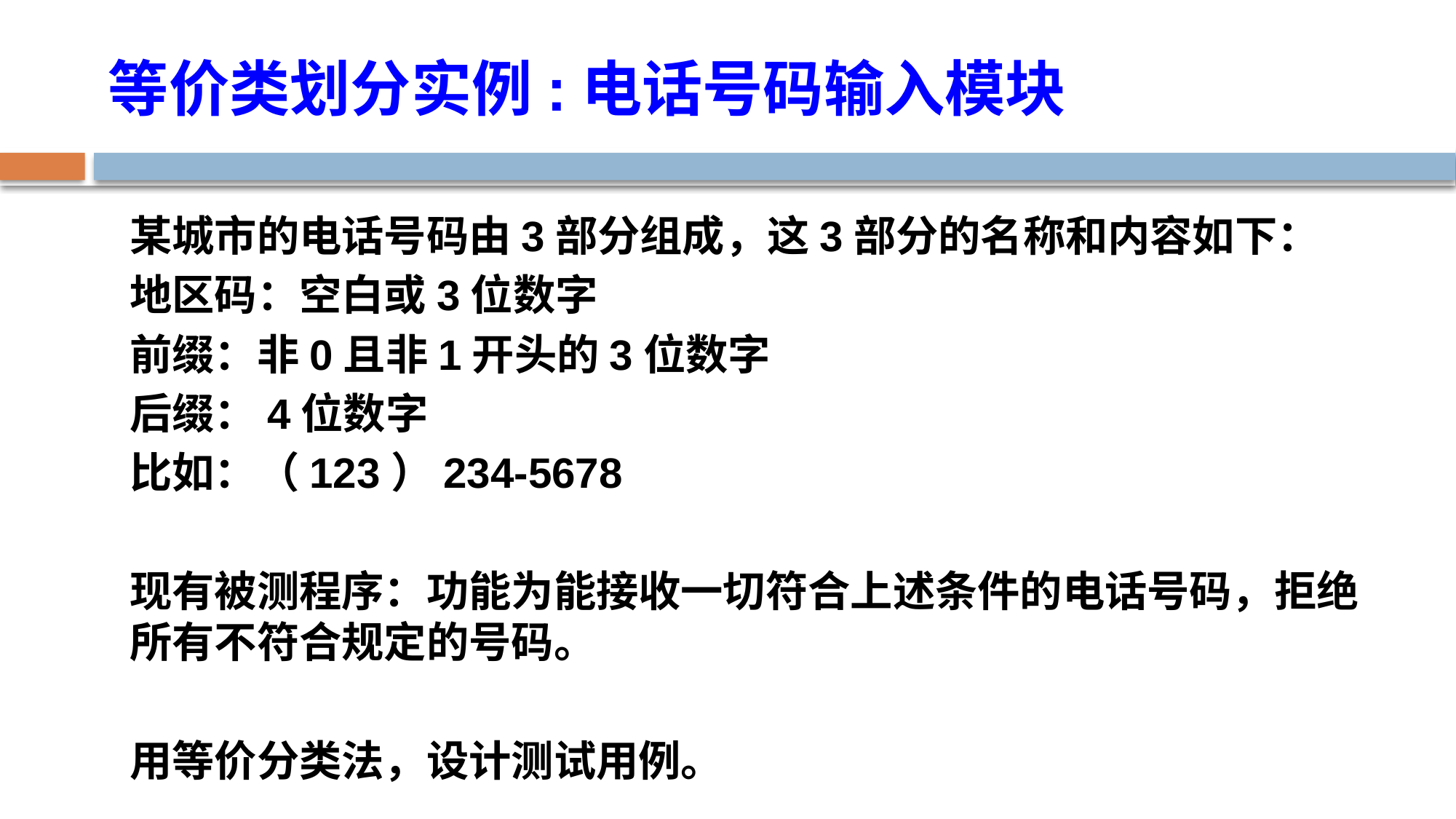

# 等价类划分实例:电话号码输入模块

某城市的电话号码由3部分组成，这3部分的名称和内容如下：
地区码：空白或3位数字
前缀：非0且非1开头的3位数字
后缀：4位数字
比如：（123）234-5678

现有被测程序：功能为能接收一切符合上述条件的电话号码，拒绝所有不符合规定的号码。

用等价分类法，设计测试用例。